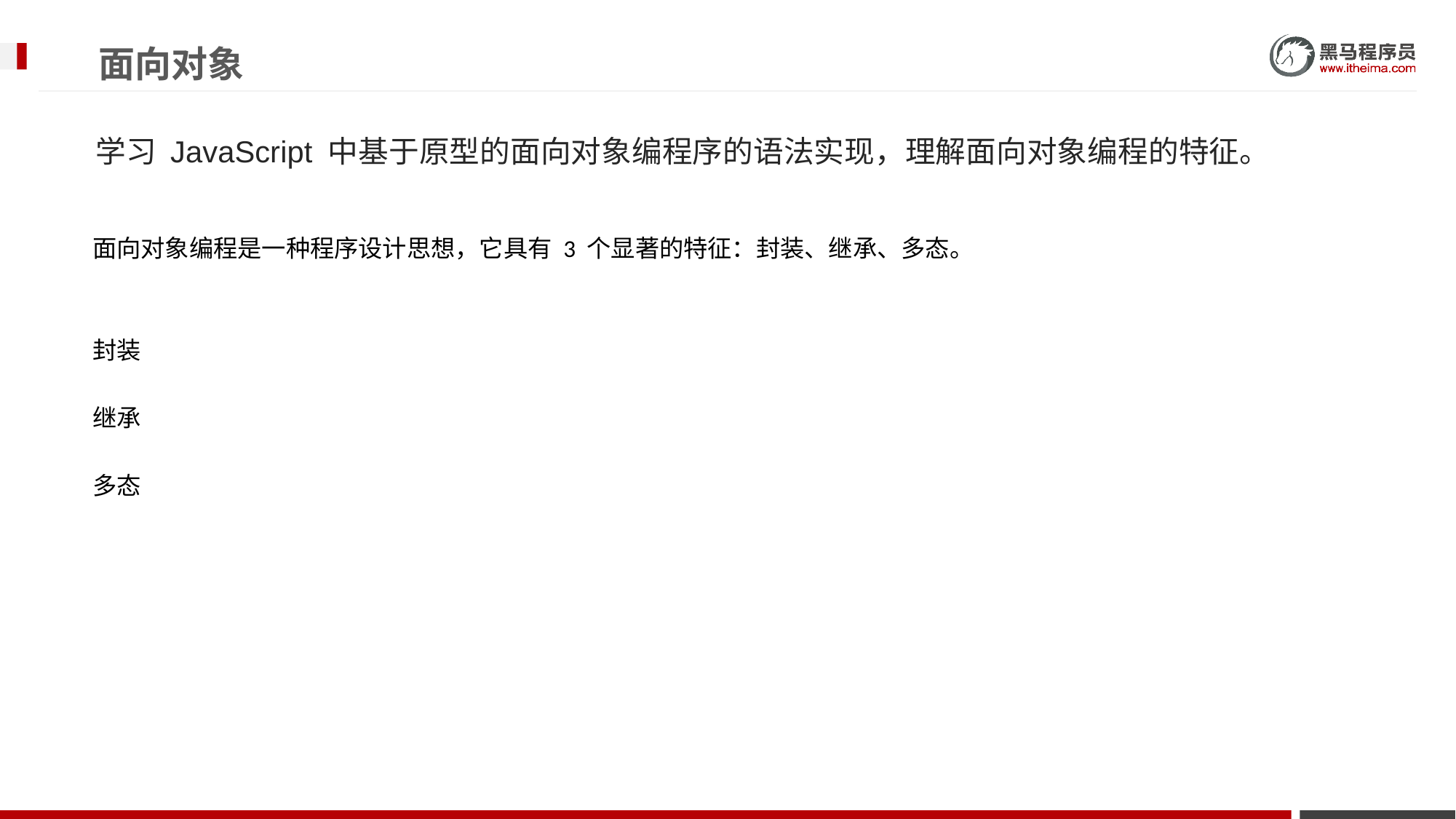

# 面向对象
学习 JavaScript 中基于原型的面向对象编程序的语法实现，理解面向对象编程的特征。
面向对象编程是一种程序设计思想，它具有 3 个显著的特征：封装、继承、多态。

封装

继承

多态